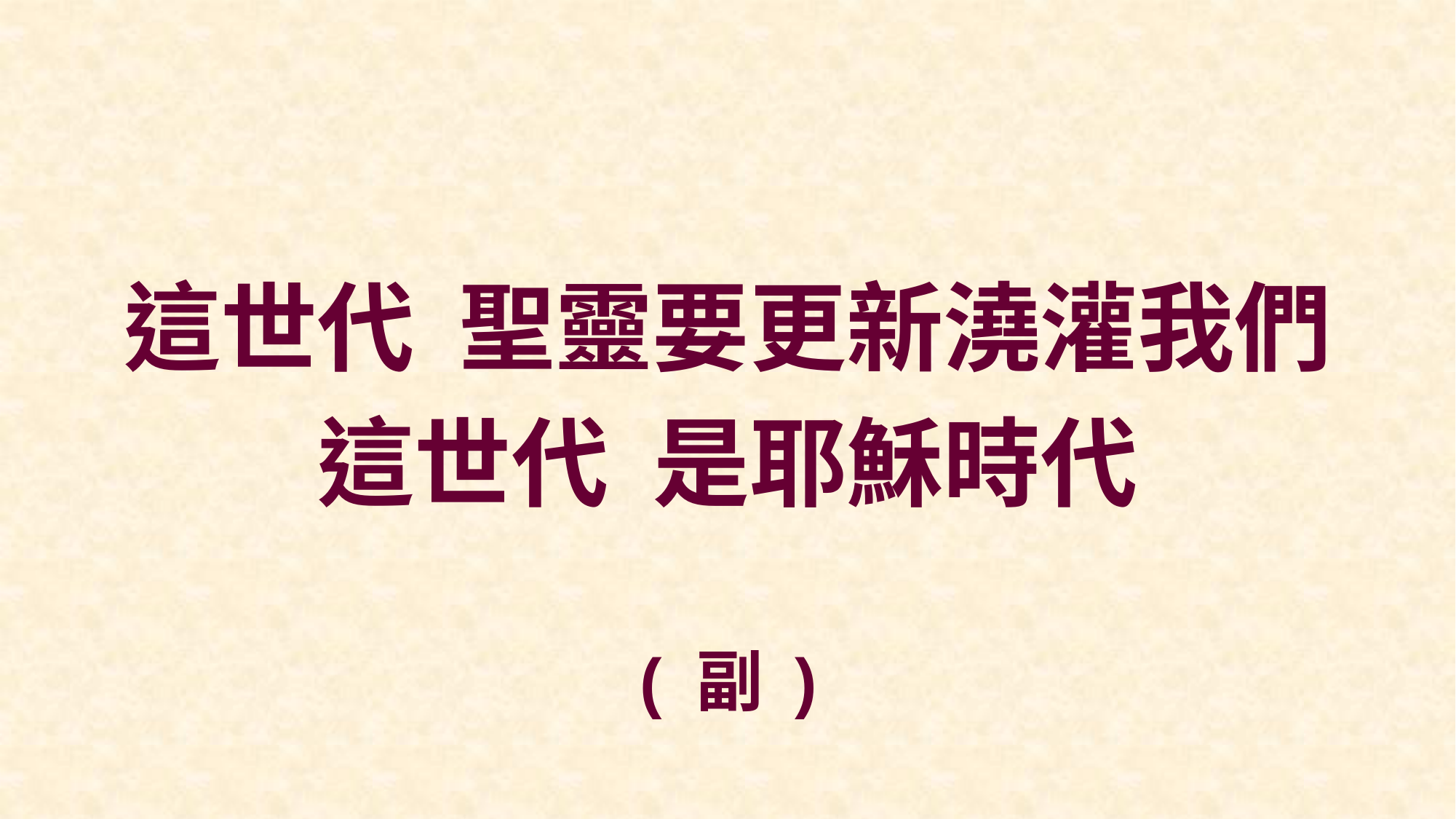

這世代  聖靈要更新澆灌我們
這世代  是耶穌時代
( 副 )